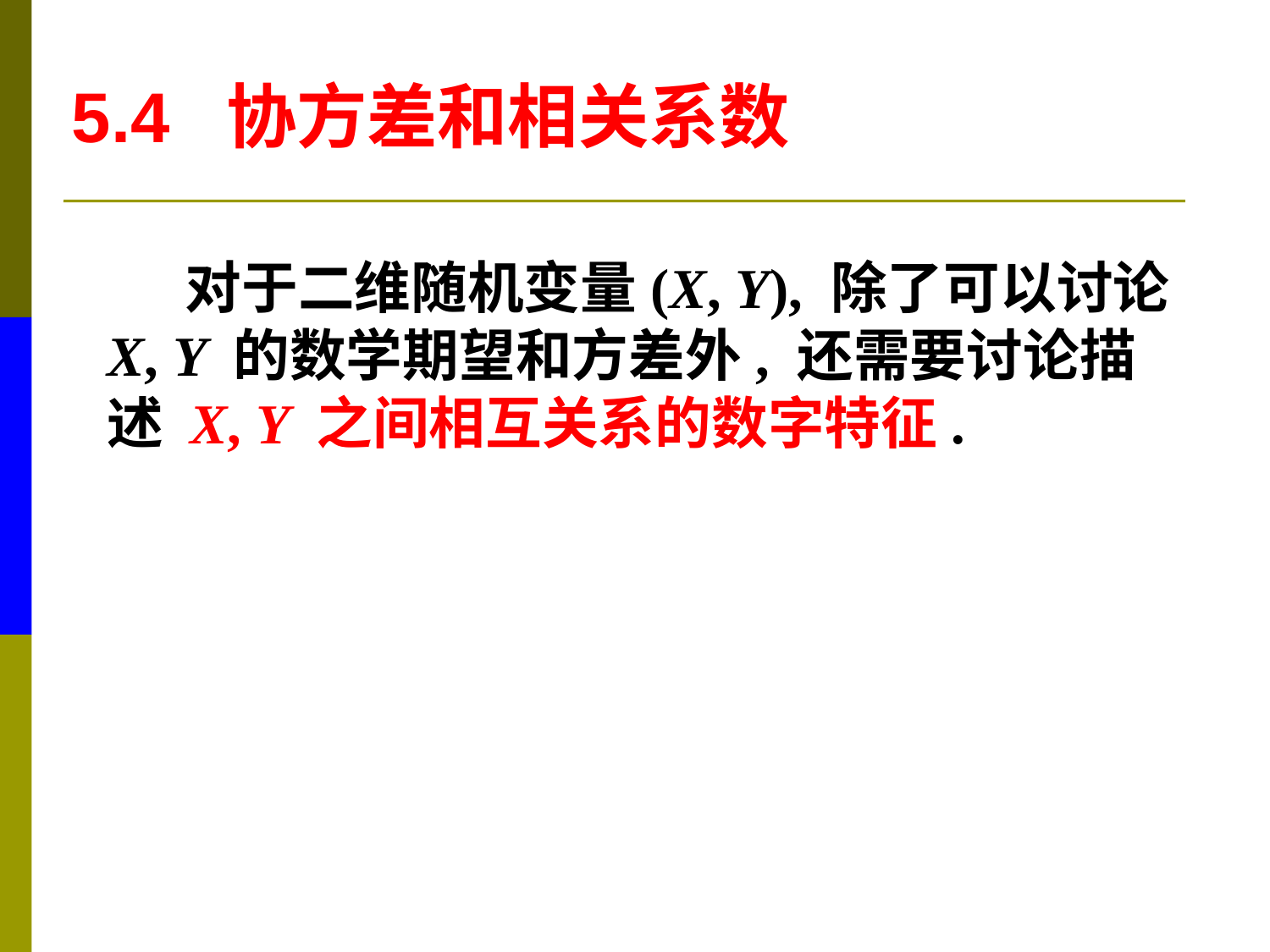

5.4  协方差和相关系数
     对于二维随机变量(X, Y), 除了可以讨论
X, Y 的数学期望和方差外, 还需要讨论描
述 X, Y 之间相互关系的数字特征.